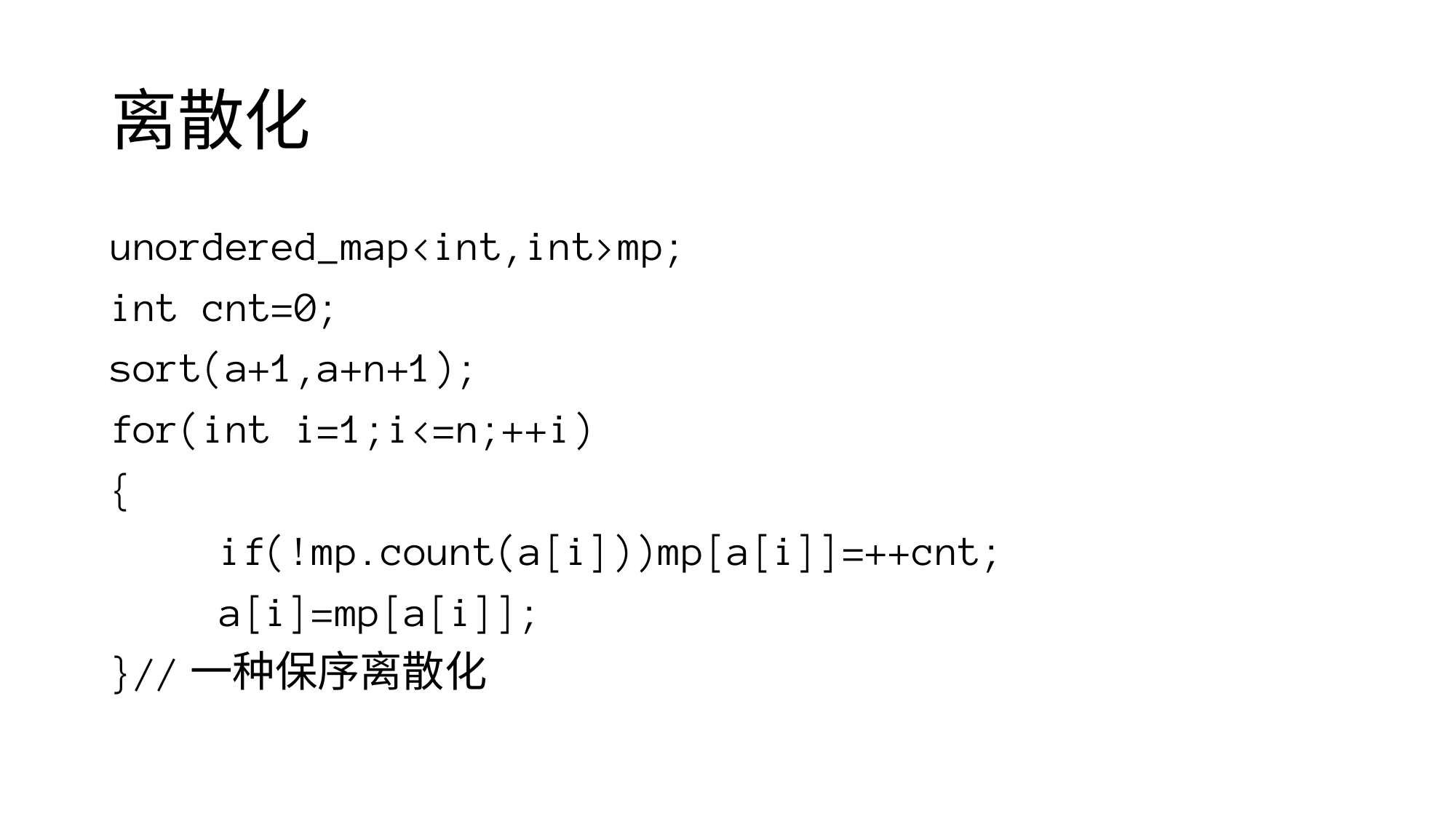

# 离散化
unordered_map<int,int>mp;
int cnt=0;
sort(a+1,a+n+1);
for(int i=1;i<=n;++i)
{
	if(!mp.count(a[i]))mp[a[i]]=++cnt;
	a[i]=mp[a[i]];
}//一种保序离散化